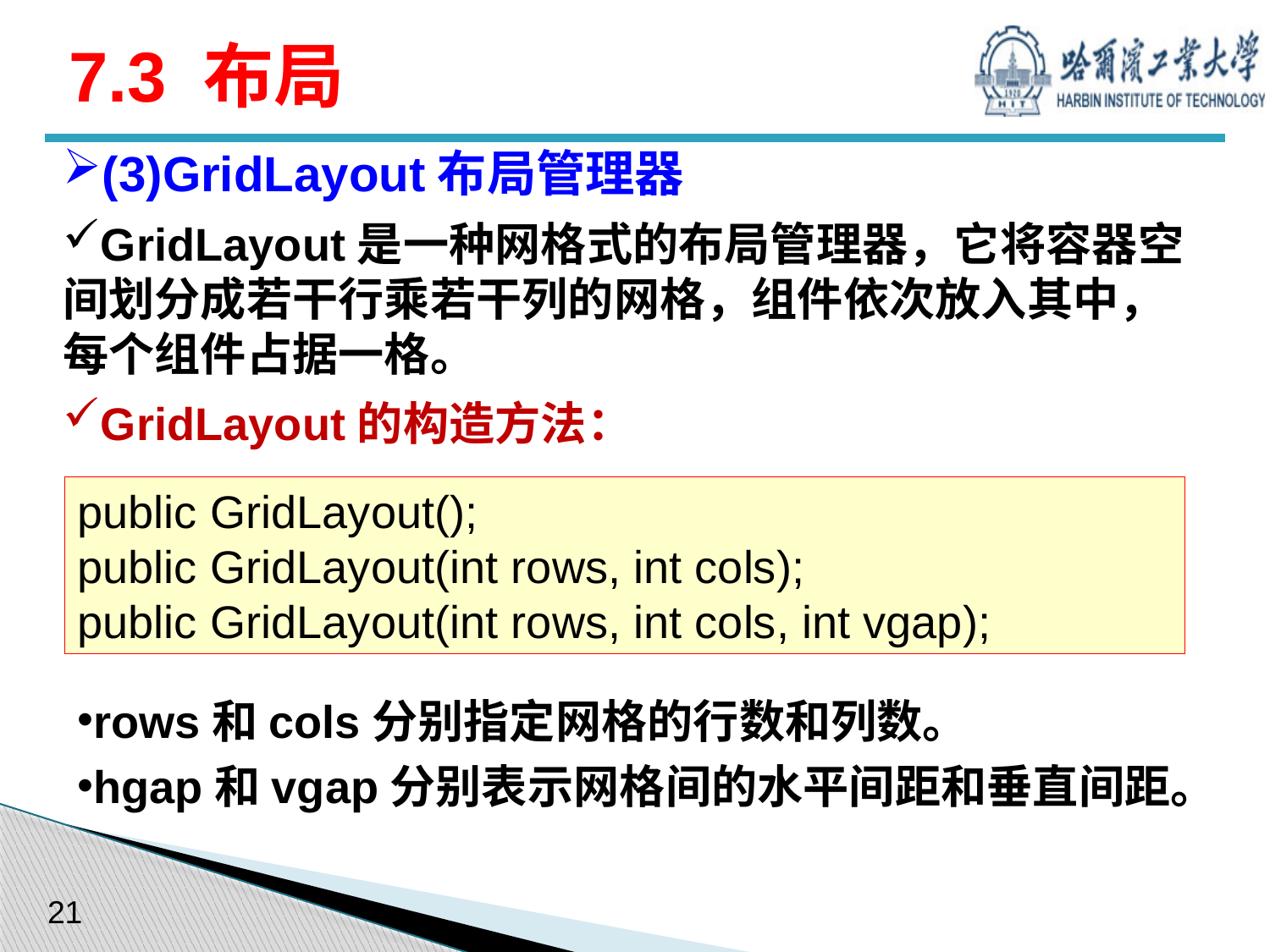

# 7.3 布局
(3)GridLayout布局管理器
GridLayout是一种网格式的布局管理器，它将容器空间划分成若干行乘若干列的网格，组件依次放入其中，每个组件占据一格。
GridLayout的构造方法：
public GridLayout();
public GridLayout(int rows, int cols);
public GridLayout(int rows, int cols, int vgap);
rows和cols分别指定网格的行数和列数。
hgap和vgap分别表示网格间的水平间距和垂直间距。